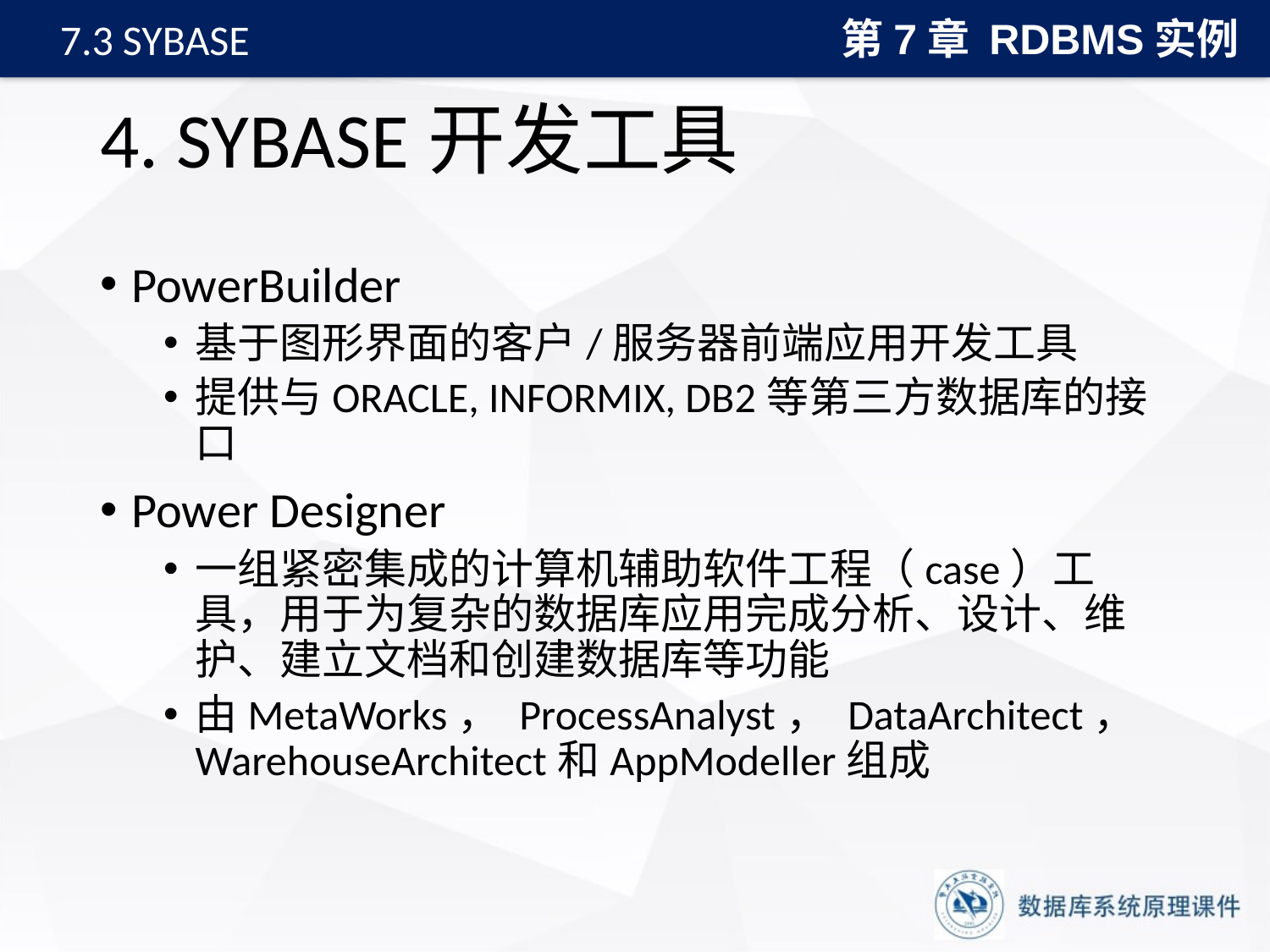

第7章 RDBMS实例
7.3 SYBASE
# 4. SYBASE开发工具
PowerBuilder
基于图形界面的客户/服务器前端应用开发工具
提供与ORACLE, INFORMIX, DB2等第三方数据库的接口
Power Designer
一组紧密集成的计算机辅助软件工程（case）工具，用于为复杂的数据库应用完成分析、设计、维护、建立文档和创建数据库等功能
由MetaWorks， ProcessAnalyst， DataArchitect，WarehouseArchitect和AppModeller组成